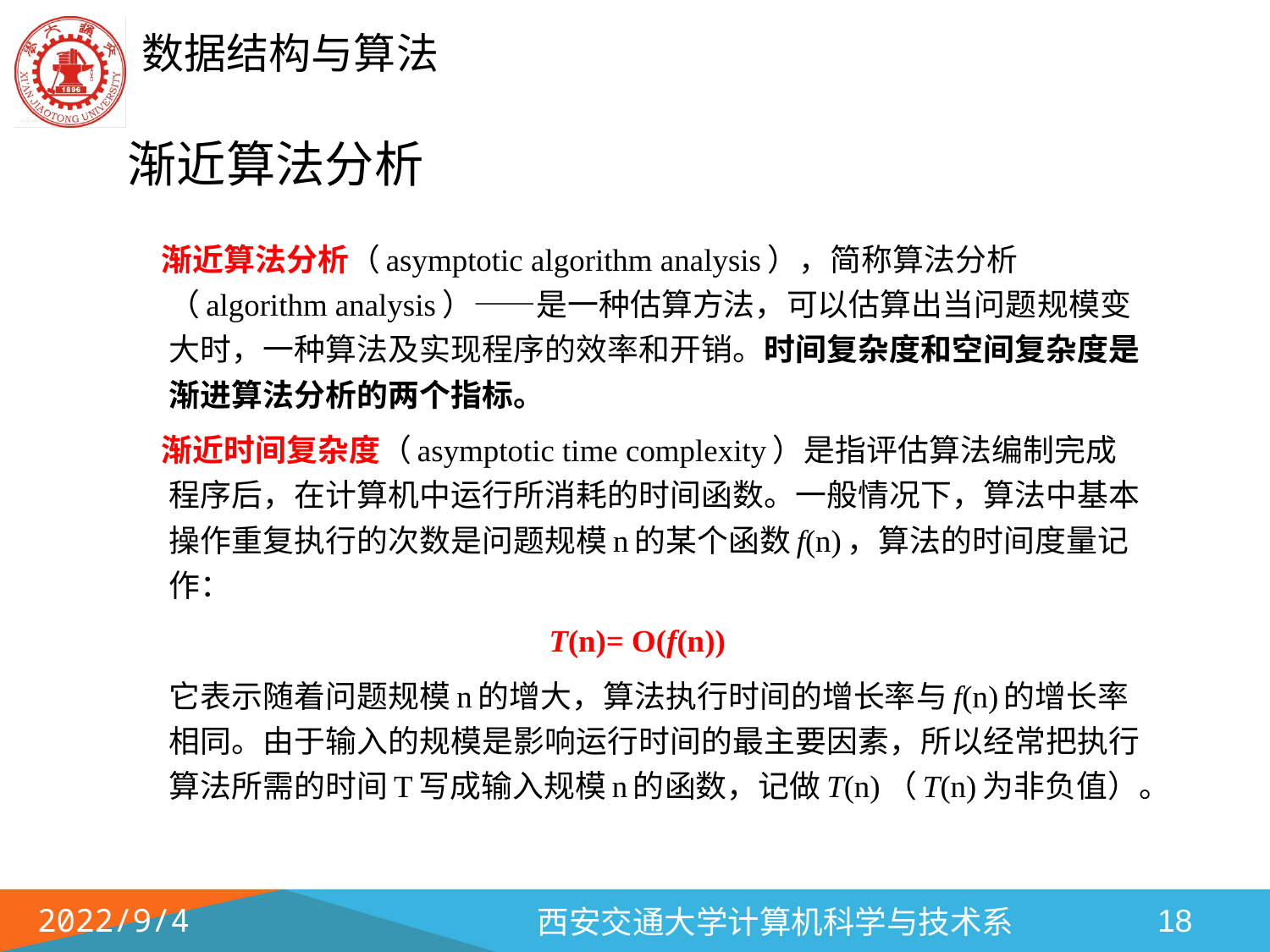

# 渐近算法分析
    渐近算法分析（asymptotic algorithm analysis），简称算法分析（algorithm analysis）——是一种估算方法，可以估算出当问题规模变大时，一种算法及实现程序的效率和开销。时间复杂度和空间复杂度是渐进算法分析的两个指标。
    渐近时间复杂度（asymptotic time complexity）是指评估算法编制完成程序后，在计算机中运行所消耗的时间函数。一般情况下，算法中基本操作重复执行的次数是问题规模n的某个函数f(n)，算法的时间度量记作：
T(n)= O(f(n))
	它表示随着问题规模n的增大，算法执行时间的增长率与f(n)的增长率相同。由于输入的规模是影响运行时间的最主要因素，所以经常把执行算法所需的时间T写成输入规模n的函数，记做T(n)（T(n)为非负值）。